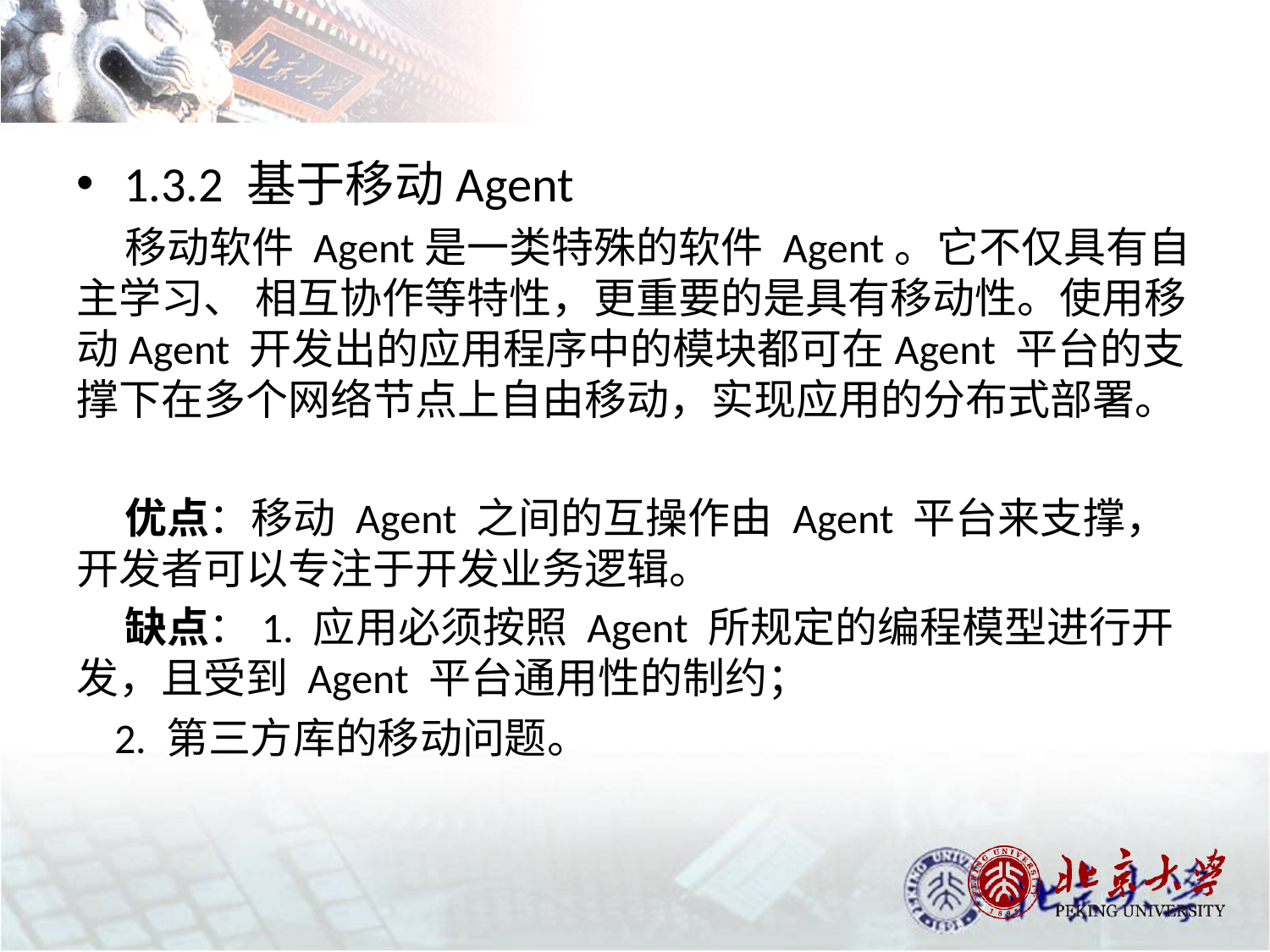

#
1.3.2 基于移动Agent
    移动软件 Agent是一类特殊的软件 Agent。它不仅具有自主学习、 相互协作等特性，更重要的是具有移动性。使用移动Agent 开发出的应用程序中的模块都可在Agent 平台的支撑下在多个网络节点上自由移动，实现应用的分布式部署。

    优点：移动 Agent 之间的互操作由 Agent 平台来支撑，开发者可以专注于开发业务逻辑。
    缺点：1. 应用必须按照 Agent 所规定的编程模型进行开发，且受到 Agent 平台通用性的制约；
    2. 第三方库的移动问题。